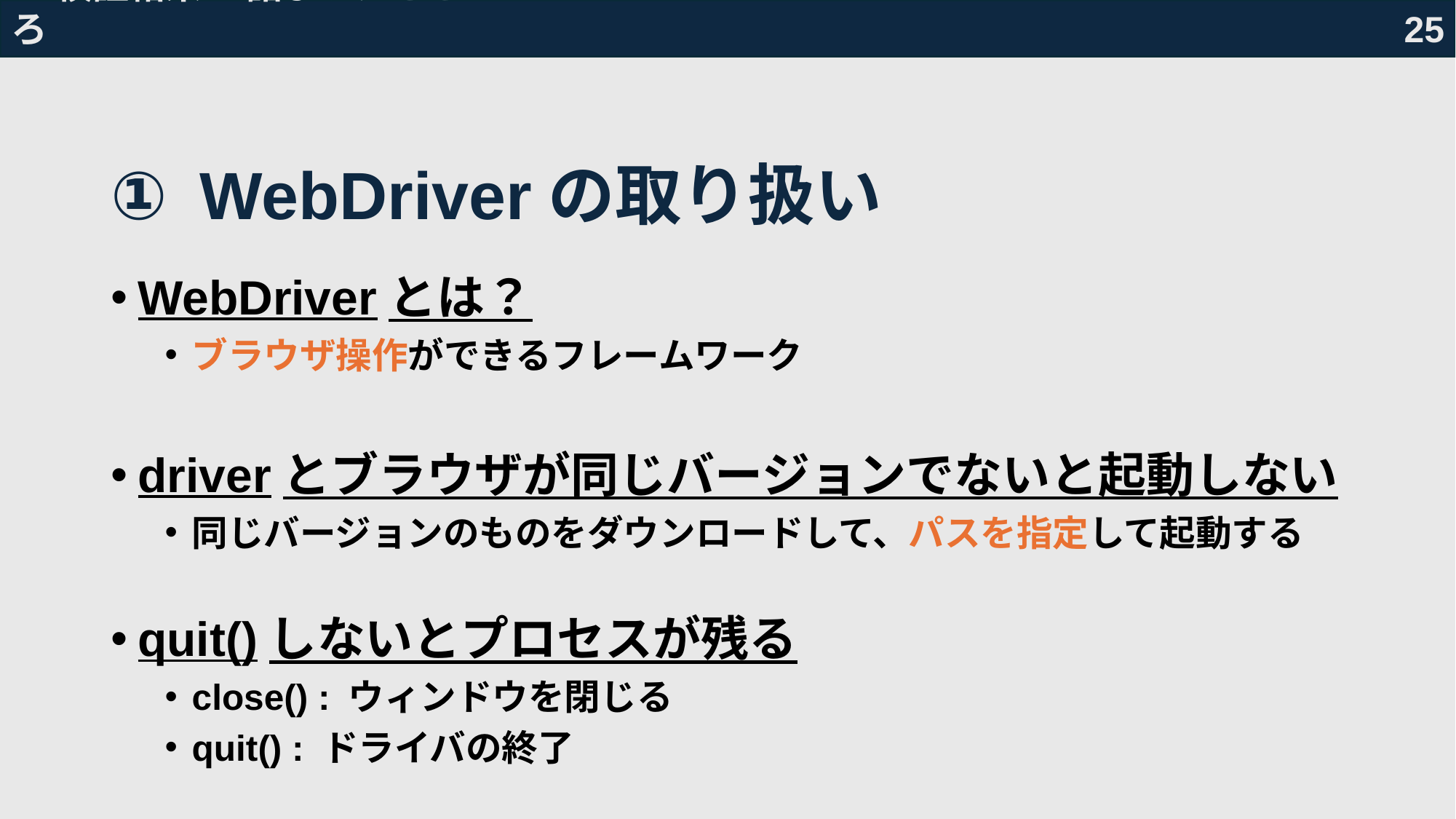

25
3. 検証結果 – 詰まったところ
# WebDriverの取り扱い
WebDriverとは？
ブラウザ操作ができるフレームワーク

driverとブラウザが同じバージョンでないと起動しない
同じバージョンのものをダウンロードして、パスを指定して起動する

quit()しないとプロセスが残る
close() : ウィンドウを閉じる
quit() : ドライバの終了